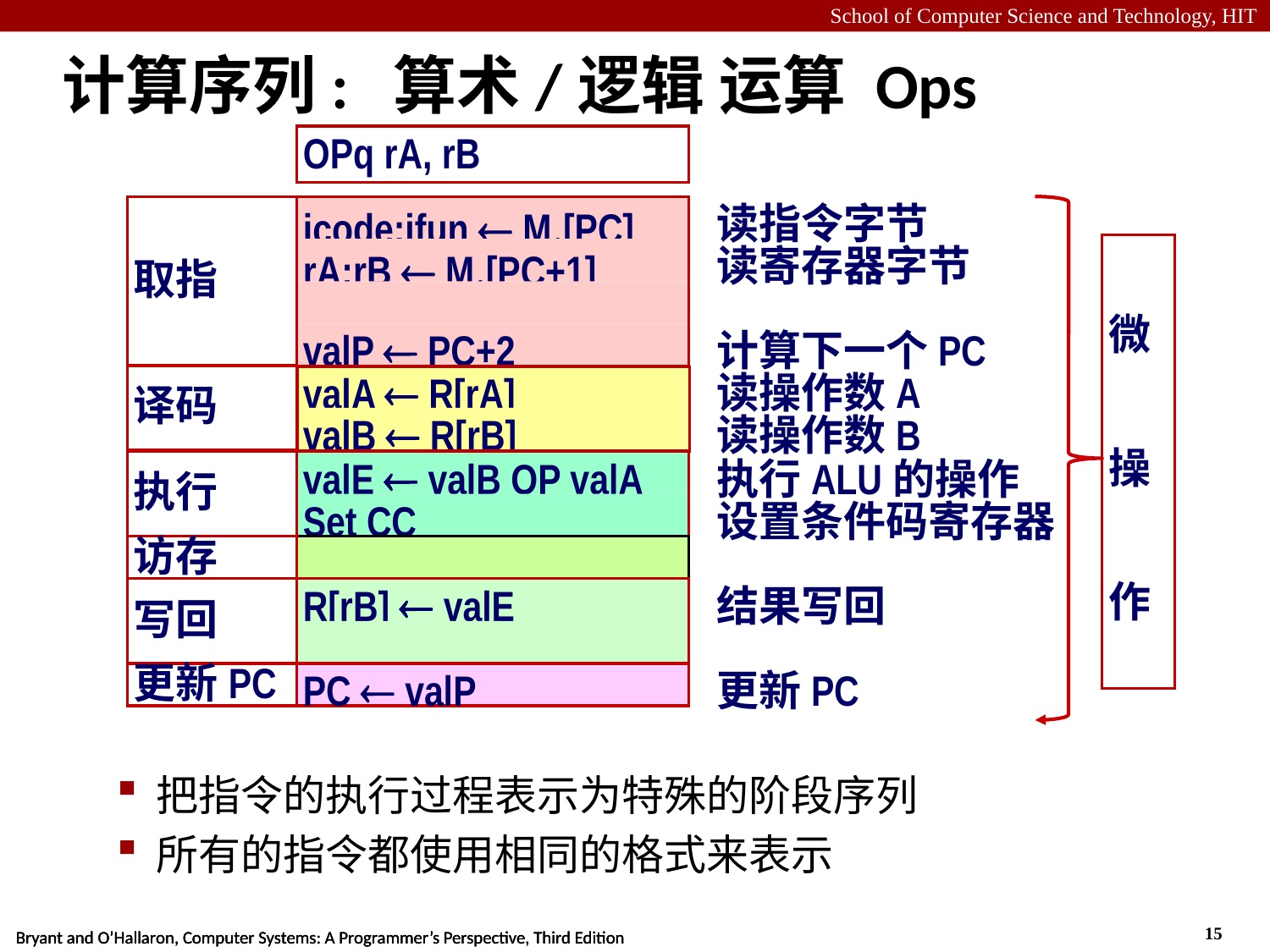

# 计算序列:  算术/逻辑 运算 Ops
OPq rA, rB
取指
icode:ifun ← M1[PC]

读指令字节
rA:rB ← M1[PC+1]
读寄存器字节

valP ← PC+2
计算下一个PC

微

操

作
译码
读操作数A
valA ← R[rA]

valB ← R[rB]
读操作数B

执行
valE ← valB OP valA
执行ALU的操作
Set CC
设置条件码寄存器
访存

写回
R[rB] ← valE

结果写回

更新PC
PC ← valP
更新PC
把指令的执行过程表示为特殊的阶段序列
所有的指令都使用相同的格式来表示